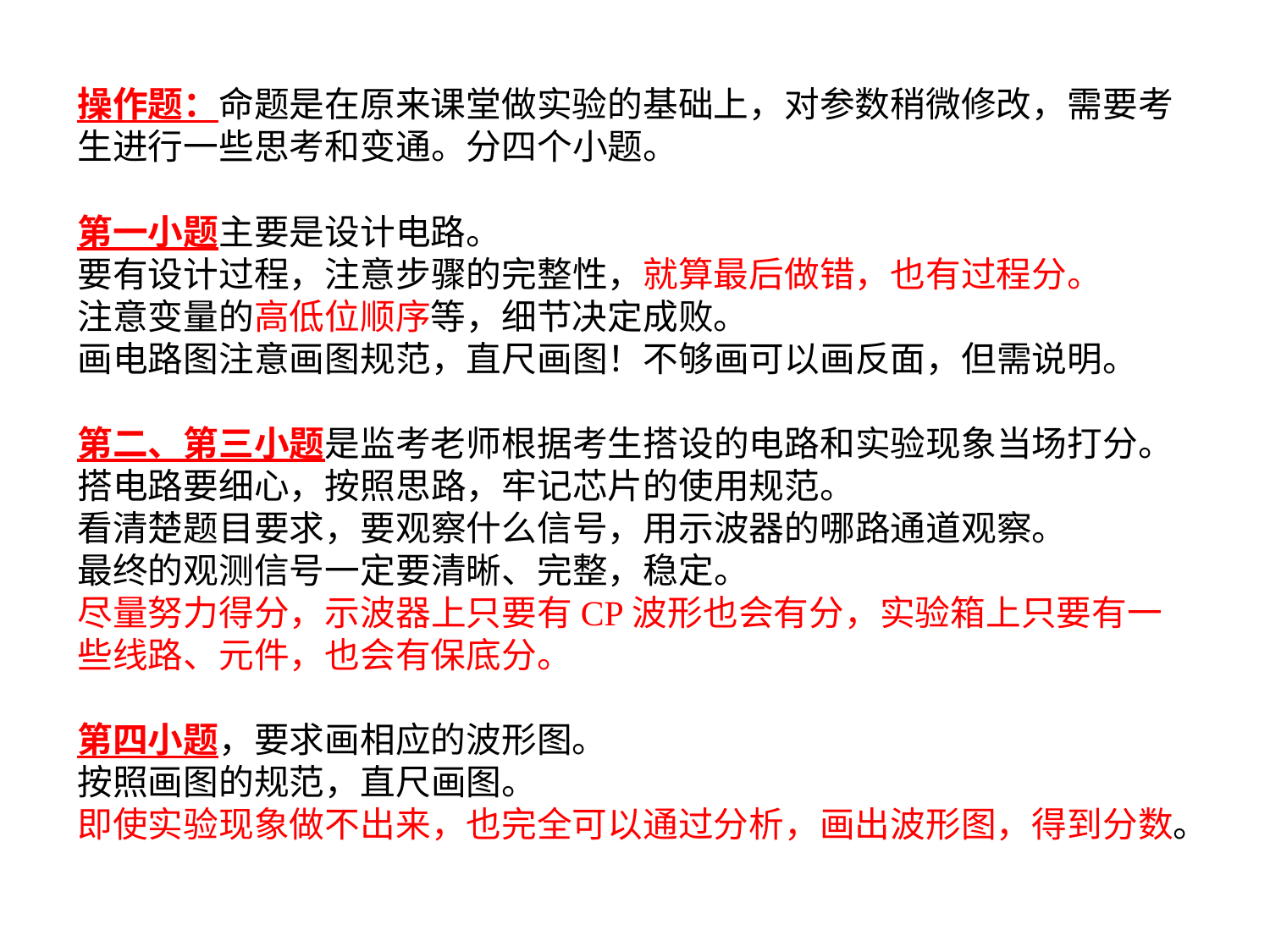

操作题：命题是在原来课堂做实验的基础上，对参数稍微修改，需要考生进行一些思考和变通。分四个小题。

第一小题主要是设计电路。
要有设计过程，注意步骤的完整性，就算最后做错，也有过程分。
注意变量的高低位顺序等，细节决定成败。
画电路图注意画图规范，直尺画图！不够画可以画反面，但需说明。

第二、第三小题是监考老师根据考生搭设的电路和实验现象当场打分。
搭电路要细心，按照思路，牢记芯片的使用规范。
看清楚题目要求，要观察什么信号，用示波器的哪路通道观察。
最终的观测信号一定要清晰、完整，稳定。
尽量努力得分，示波器上只要有CP波形也会有分，实验箱上只要有一些线路、元件，也会有保底分。

第四小题，要求画相应的波形图。
按照画图的规范，直尺画图。
即使实验现象做不出来，也完全可以通过分析，画出波形图，得到分数。